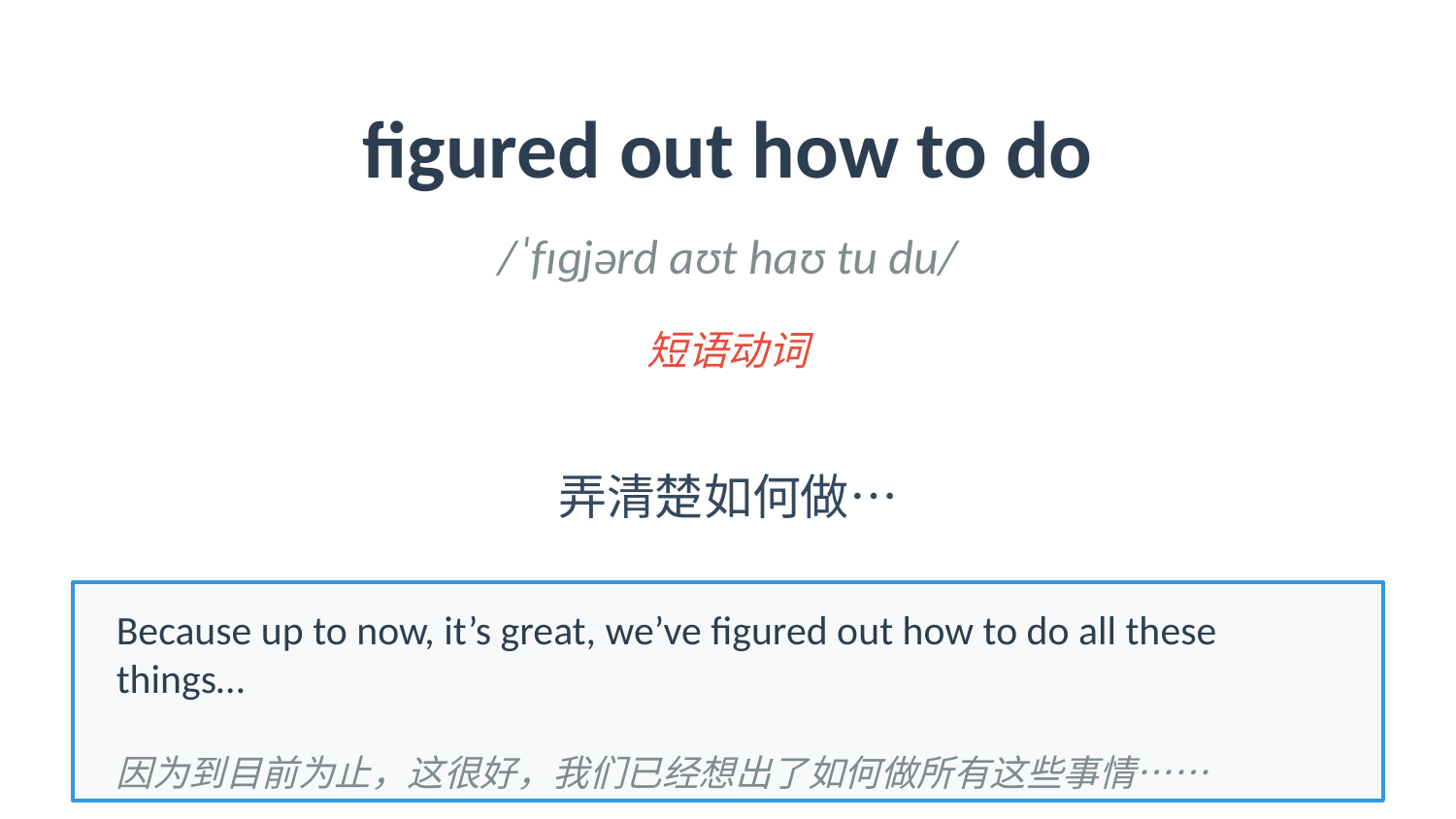

figured out how to do
/ˈfɪɡjərd aʊt haʊ tu du/
短语动词
弄清楚如何做…

Because up to now, it’s great, we’ve figured out how to do all these things…

因为到目前为止，这很好，我们已经想出了如何做所有这些事情……